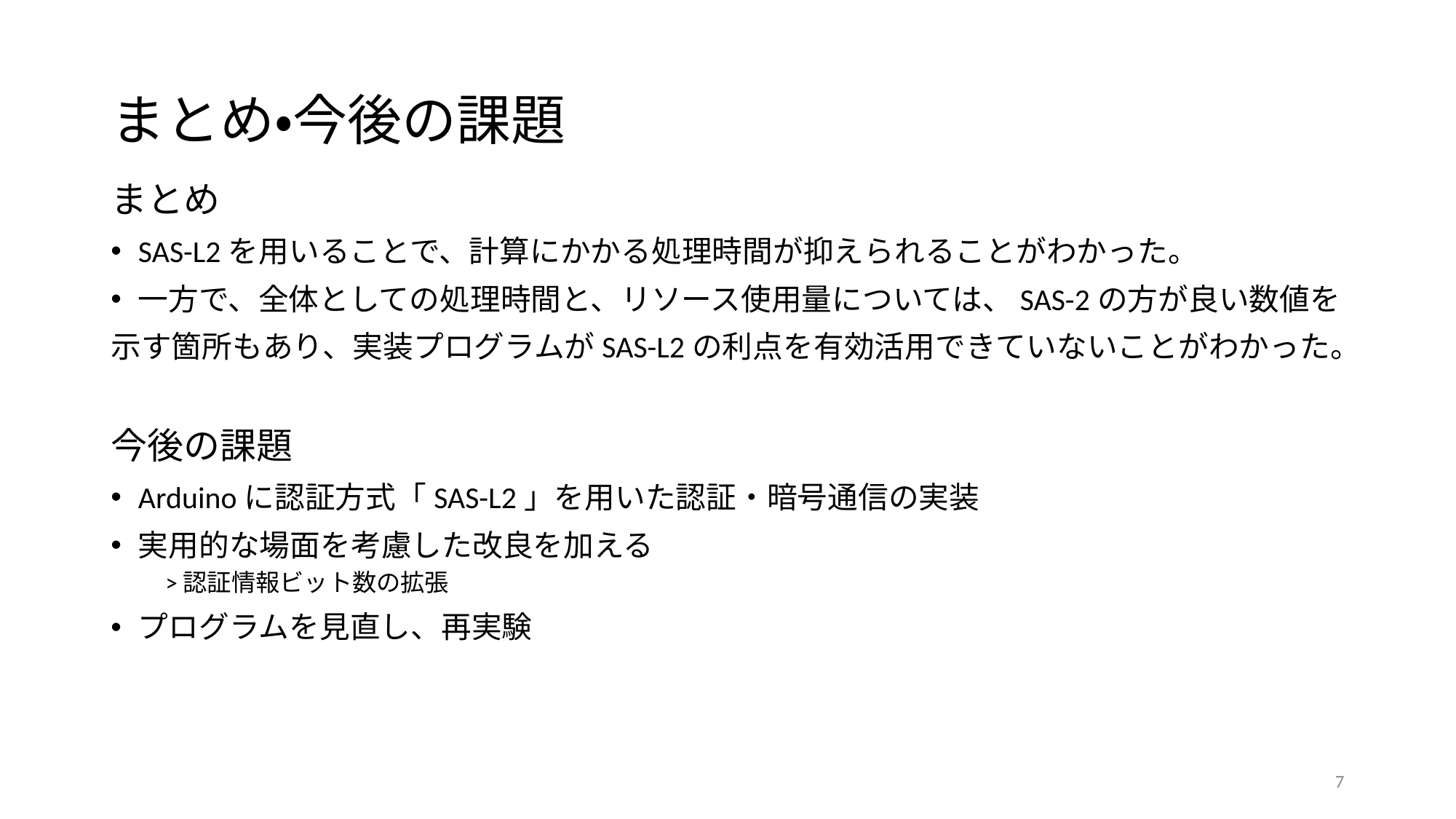

# まとめ・今後の課題
まとめ
SAS-L2を用いることで、計算にかかる処理時間が抑えられることがわかった。
一方で、全体としての処理時間と、リソース使用量については、SAS-2の方が良い数値を
示す箇所もあり、実装プログラムがSAS-L2の利点を有効活用できていないことがわかった。

今後の課題
Arduinoに認証方式「SAS-L2」を用いた認証・暗号通信の実装
実用的な場面を考慮した改良を加える
>認証情報ビット数の拡張
プログラムを見直し、再実験

7